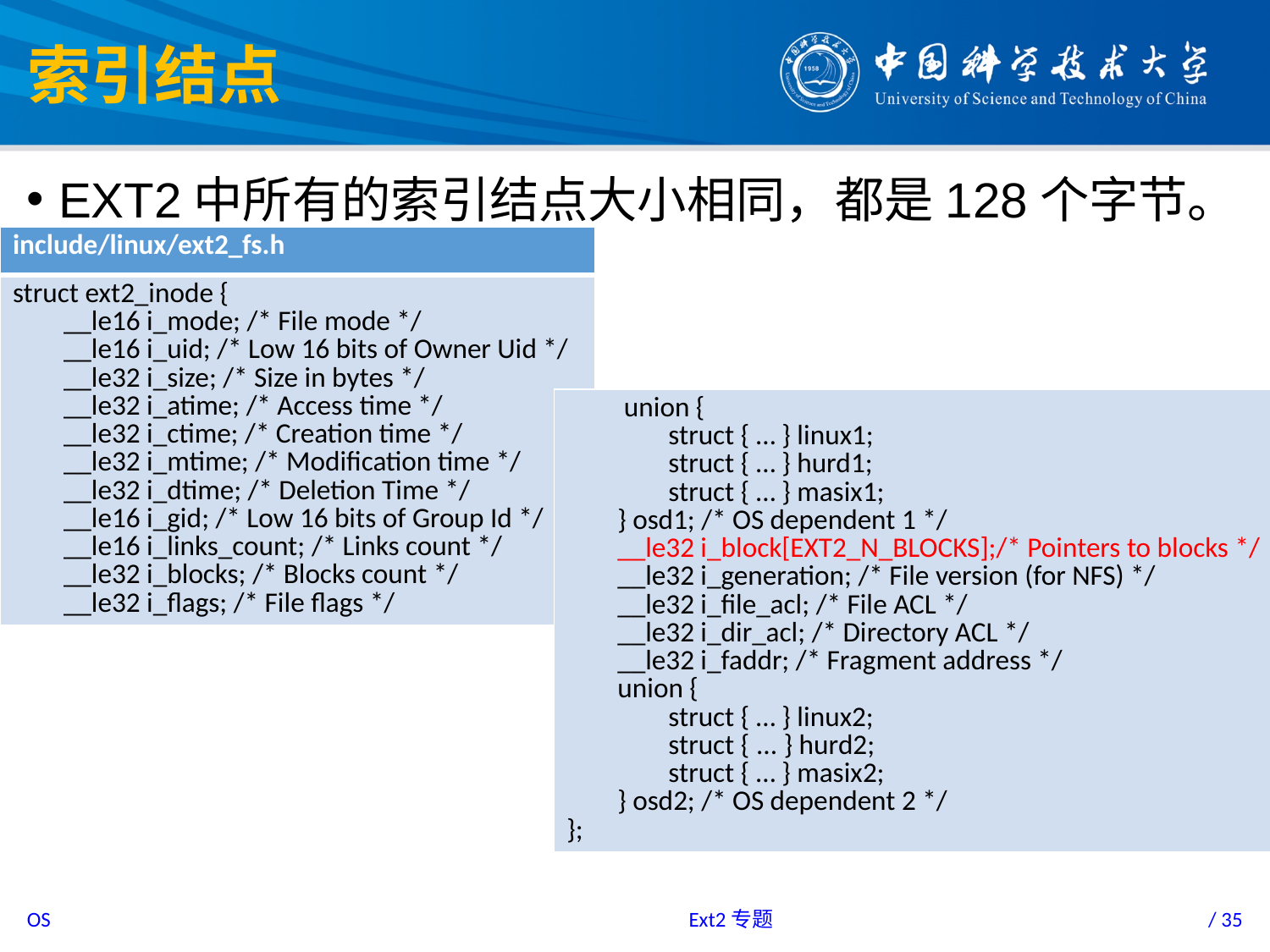

# 索引结点
EXT2中所有的索引结点大小相同，都是128个字节。

| include/linux/ext2\_fs.h |
| --- |
| struct ext2\_inode { \_\_le16 i\_mode; /\* File mode \*/ \_\_le16 i\_uid; /\* Low 16 bits of Owner Uid \*/ \_\_le32 i\_size; /\* Size in bytes \*/ \_\_le32 i\_atime; /\* Access time \*/ \_\_le32 i\_ctime; /\* Creation time \*/ \_\_le32 i\_mtime; /\* Modification time \*/ \_\_le32 i\_dtime; /\* Deletion Time \*/ \_\_le16 i\_gid; /\* Low 16 bits of Group Id \*/ \_\_le16 i\_links\_count; /\* Links count \*/ \_\_le32 i\_blocks; /\* Blocks count \*/ \_\_le32 i\_flags; /\* File flags \*/ |
| union { struct { … } linux1; struct { … } hurd1; struct { … } masix1; } osd1; /\* OS dependent 1 \*/ \_\_le32 i\_block[EXT2\_N\_BLOCKS];/\* Pointers to blocks \*/ \_\_le32 i\_generation; /\* File version (for NFS) \*/ \_\_le32 i\_file\_acl; /\* File ACL \*/ \_\_le32 i\_dir\_acl; /\* Directory ACL \*/ \_\_le32 i\_faddr; /\* Fragment address \*/ union { struct { … } linux2; struct { ... } hurd2; struct { … } masix2; } osd2; /\* OS dependent 2 \*/ }; |
| --- |
Ext2专题